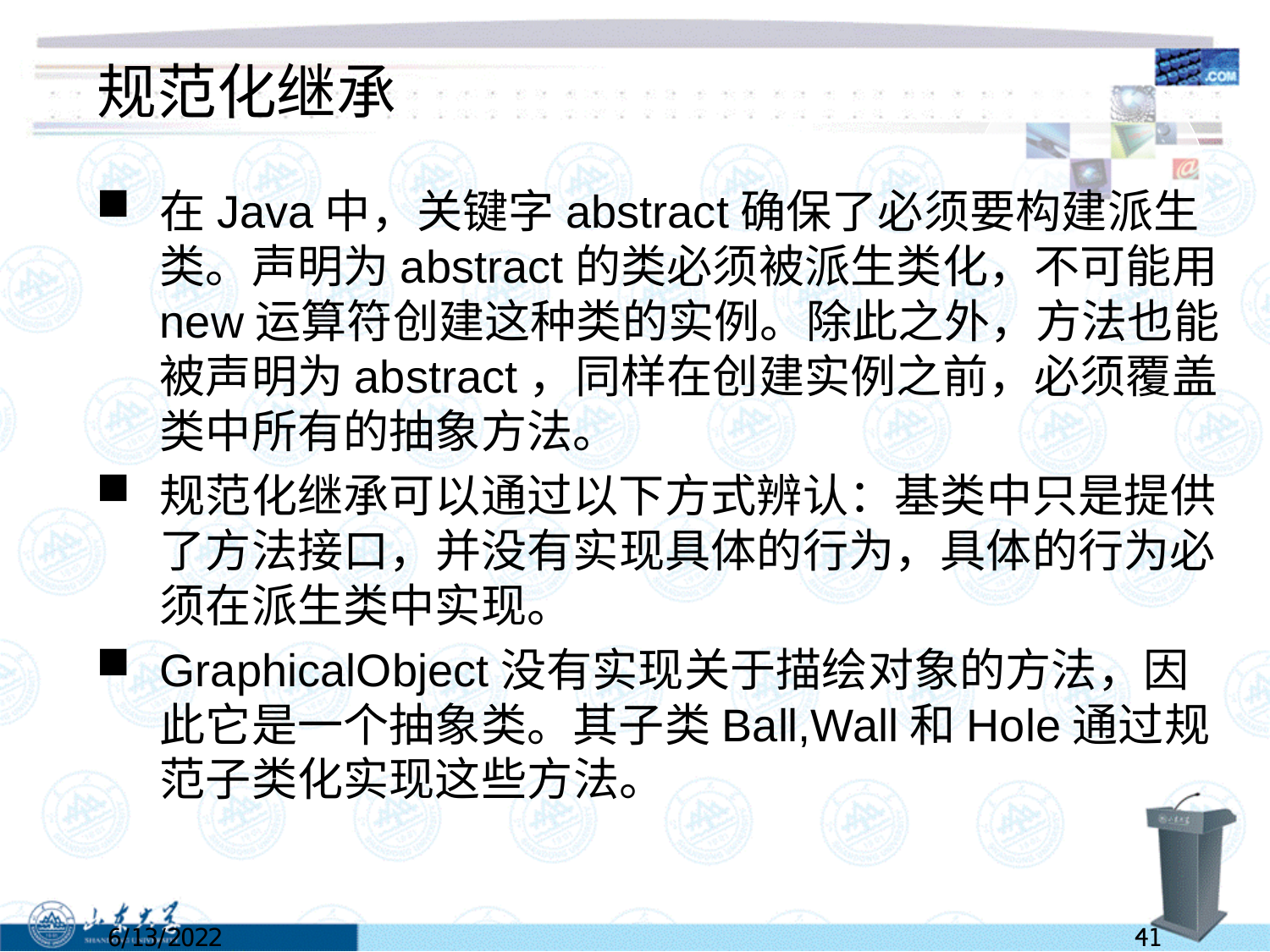

# 规范化继承
在Java中，关键字abstract确保了必须要构建派生类。声明为abstract的类必须被派生类化，不可能用new运算符创建这种类的实例。除此之外，方法也能被声明为abstract，同样在创建实例之前，必须覆盖类中所有的抽象方法。
规范化继承可以通过以下方式辨认：基类中只是提供了方法接口，并没有实现具体的行为，具体的行为必须在派生类中实现。
GraphicalObject没有实现关于描绘对象的方法，因此它是一个抽象类。其子类Ball,Wall和Hole通过规范子类化实现这些方法。
6/13/2022
41